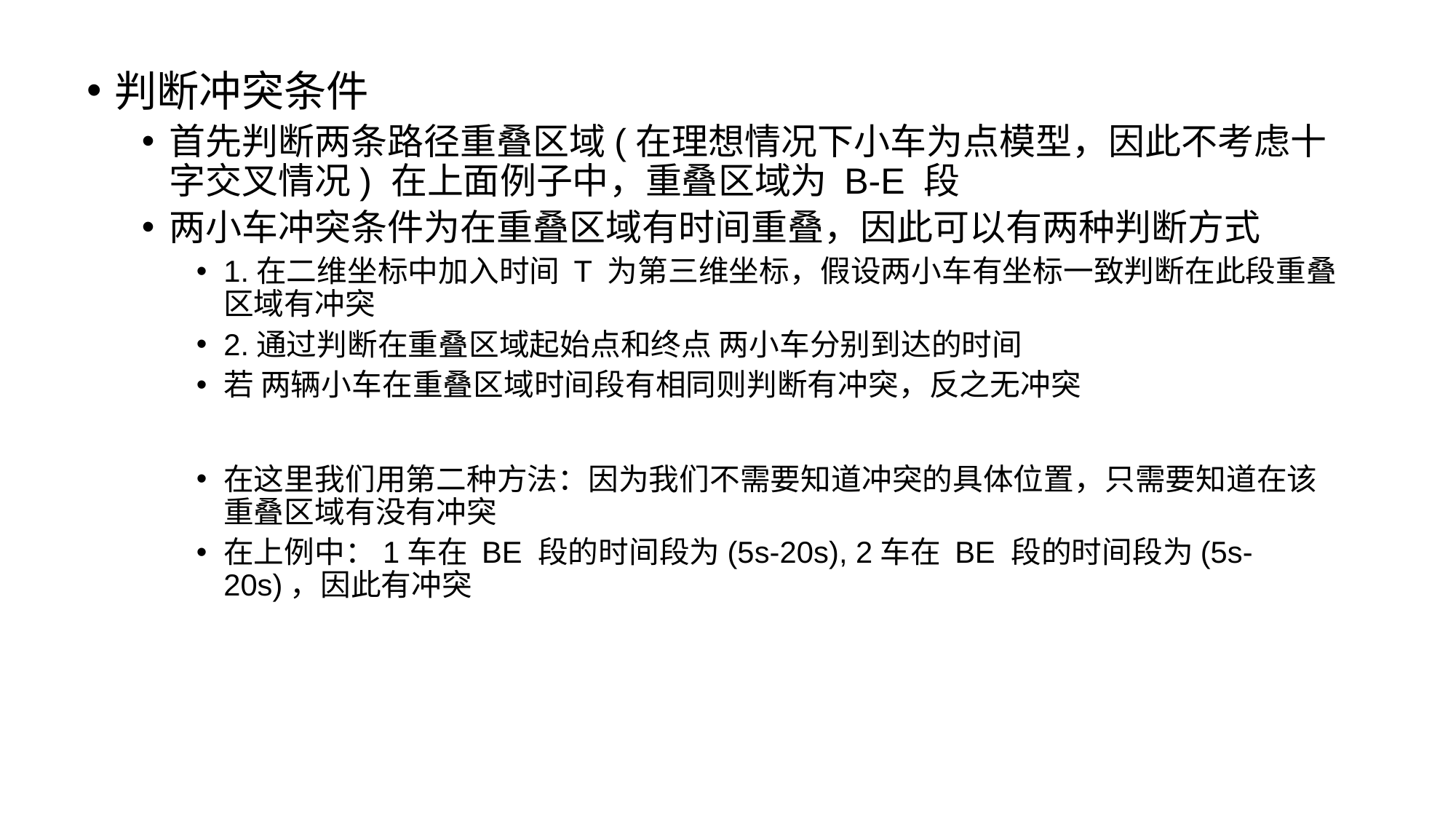

判断冲突条件
首先判断两条路径重叠区域(在理想情况下小车为点模型，因此不考虑十字交叉情况) 在上面例子中，重叠区域为 B-E 段
两小车冲突条件为在重叠区域有时间重叠，因此可以有两种判断方式
1.在二维坐标中加入时间 T 为第三维坐标，假设两小车有坐标一致判断在此段重叠区域有冲突
2.通过判断在重叠区域起始点和终点 两小车分别到达的时间
若 两辆小车在重叠区域时间段有相同则判断有冲突，反之无冲突

在这里我们用第二种方法：因为我们不需要知道冲突的具体位置，只需要知道在该重叠区域有没有冲突
在上例中：1车在 BE 段的时间段为(5s-20s), 2车在 BE 段的时间段为(5s-20s)，因此有冲突